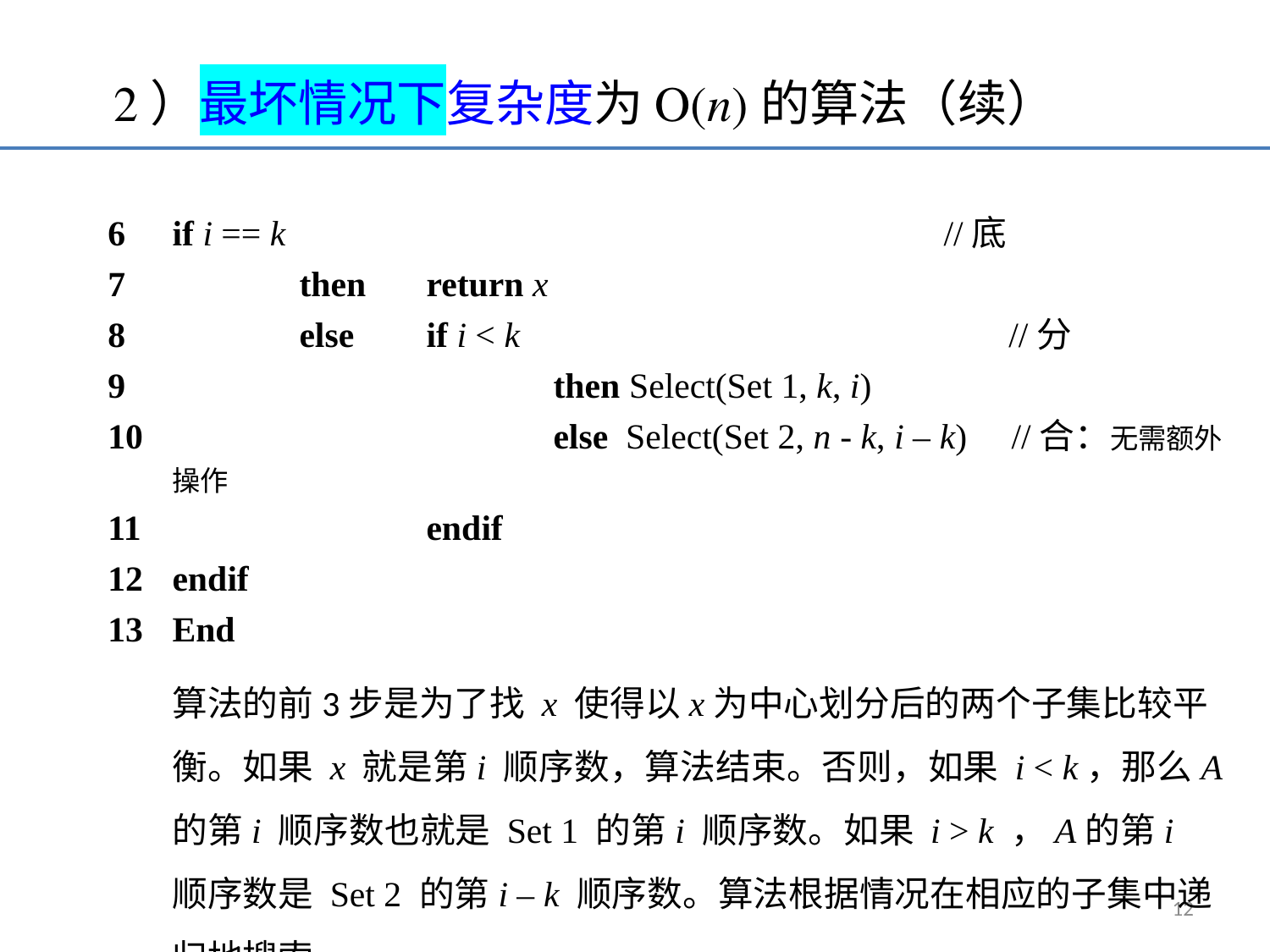

2）最坏情况下复杂度为O(n)的算法（续）
if i == k                                                                          //底
 	then 	return x
 	else 	if i < k                                                       //分
 			then Select(Set 1, k, i)
 			else  Select(Set 2, n - k, i – k)     //合：无需额外操作
 	  	endif
endif
End
算法的前3步是为了找 x 使得以x为中心划分后的两个子集比较平衡。如果 x 就是第i 顺序数，算法结束。否则，如果 i < k，那么A的第i 顺序数也就是 Set 1 的第i 顺序数。如果 i > k ，A的第i 顺序数是 Set 2 的第i – k 顺序数。算法根据情况在相应的子集中递归地搜索。
12